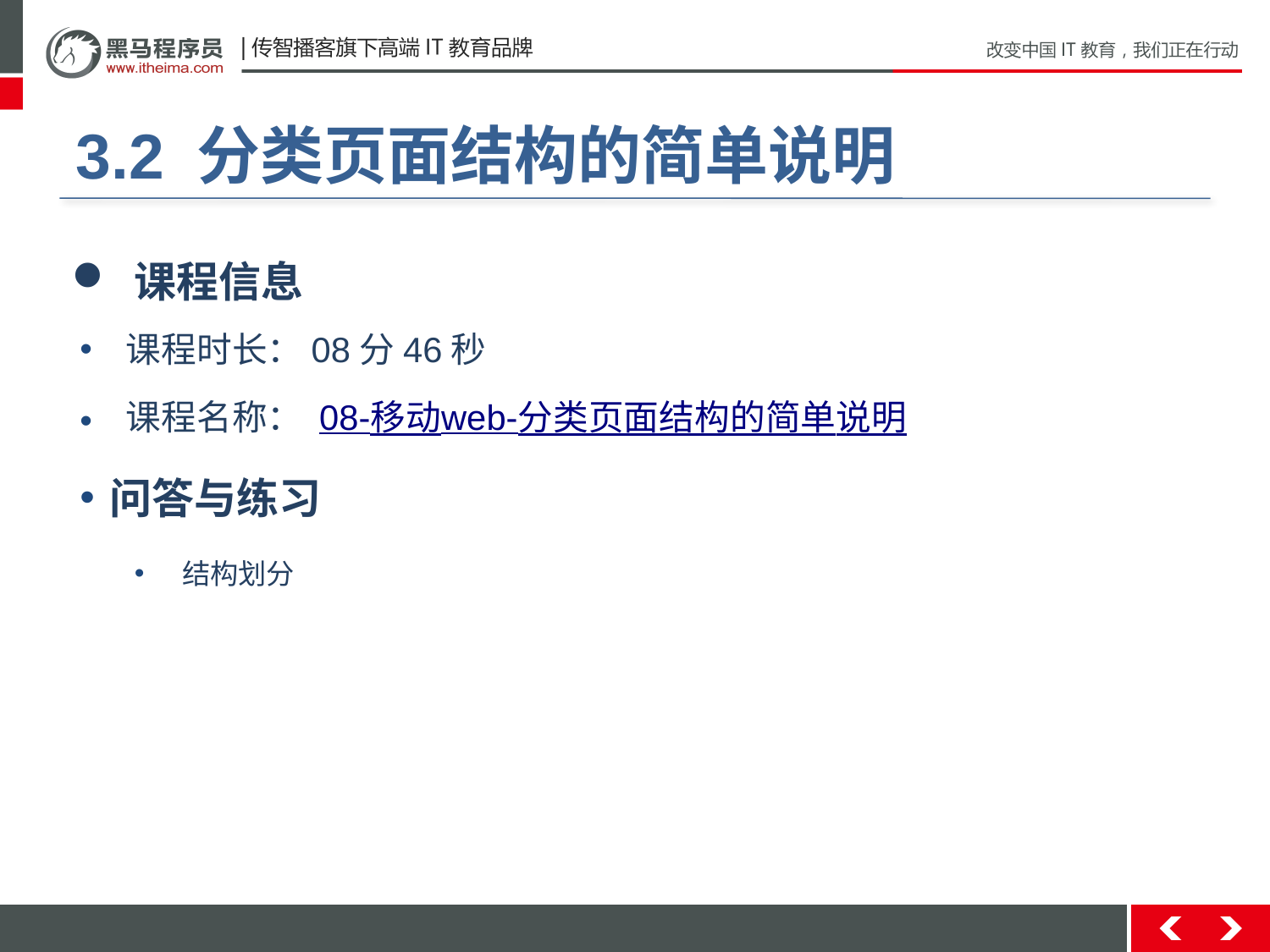

#
3.2 分类页面结构的简单说明
 课程信息
 课程时长：08分46秒
 课程名称： 08-移动web-分类页面结构的简单说明
问答与练习
结构划分